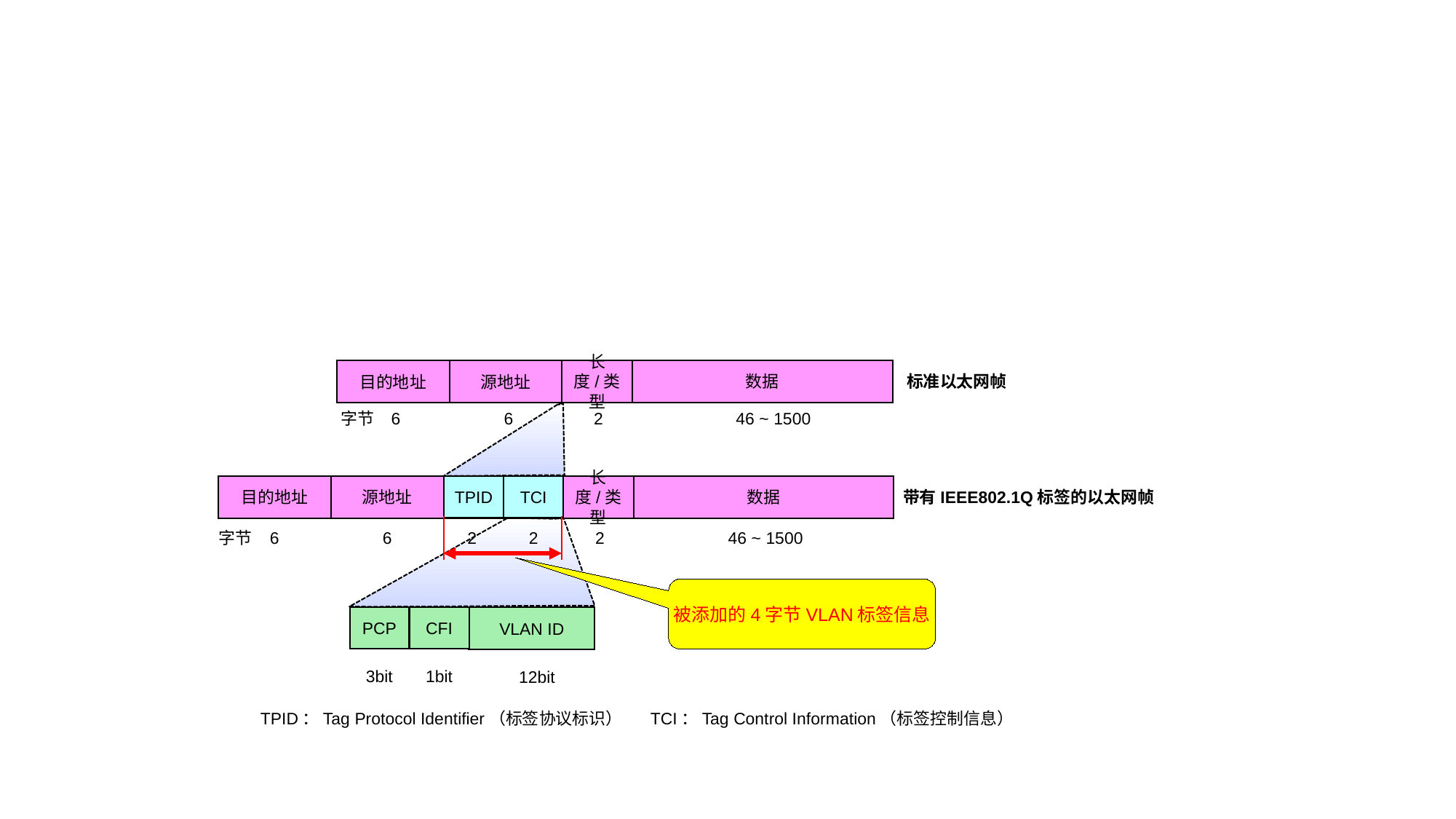

数据
目的地址

源地址
长度/类型
标准以太网帧

6
字节
6
2
46 ~ 1500

目的地址
源地址
TPID
TCI
数据

长度/类型
带有IEEE802.1Q标签的以太网帧
字节
2
6
6
2
2
46 ~ 1500

被添加的4字节VLAN标签信息
PCP
CFI
VLAN ID
3bit
1bit
12bit
TPID：Tag Protocol Identifier（标签协议标识）
TCI：Tag Control Information（标签控制信息）